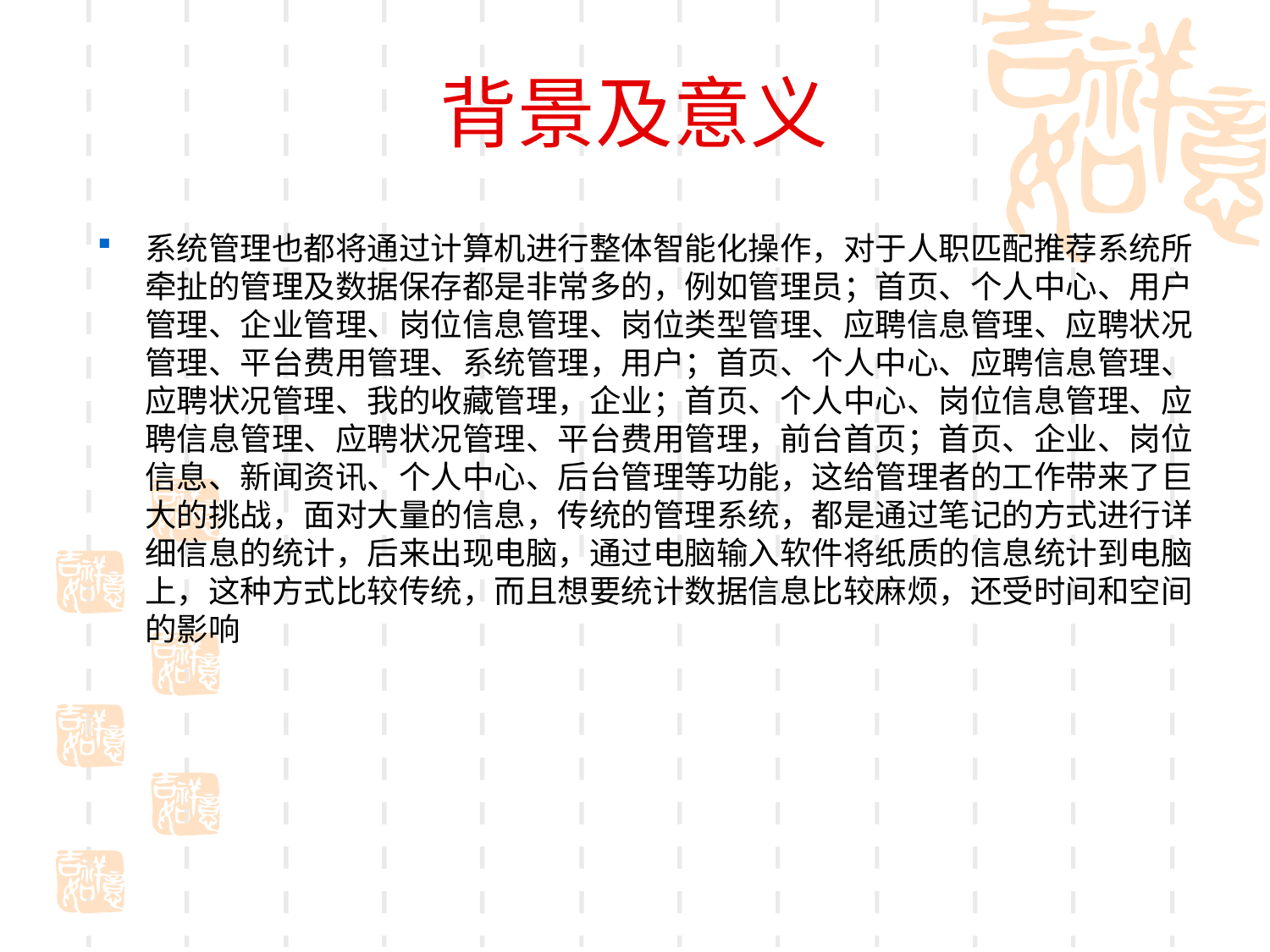

# 背景及意义
系统管理也都将通过计算机进行整体智能化操作，对于人职匹配推荐系统所牵扯的管理及数据保存都是非常多的，例如管理员；首页、个人中心、用户管理、企业管理、岗位信息管理、岗位类型管理、应聘信息管理、应聘状况管理、平台费用管理、系统管理，用户；首页、个人中心、应聘信息管理、应聘状况管理、我的收藏管理，企业；首页、个人中心、岗位信息管理、应聘信息管理、应聘状况管理、平台费用管理，前台首页；首页、企业、岗位信息、新闻资讯、个人中心、后台管理等功能，这给管理者的工作带来了巨大的挑战，面对大量的信息，传统的管理系统，都是通过笔记的方式进行详细信息的统计，后来出现电脑，通过电脑输入软件将纸质的信息统计到电脑上，这种方式比较传统，而且想要统计数据信息比较麻烦，还受时间和空间的影响